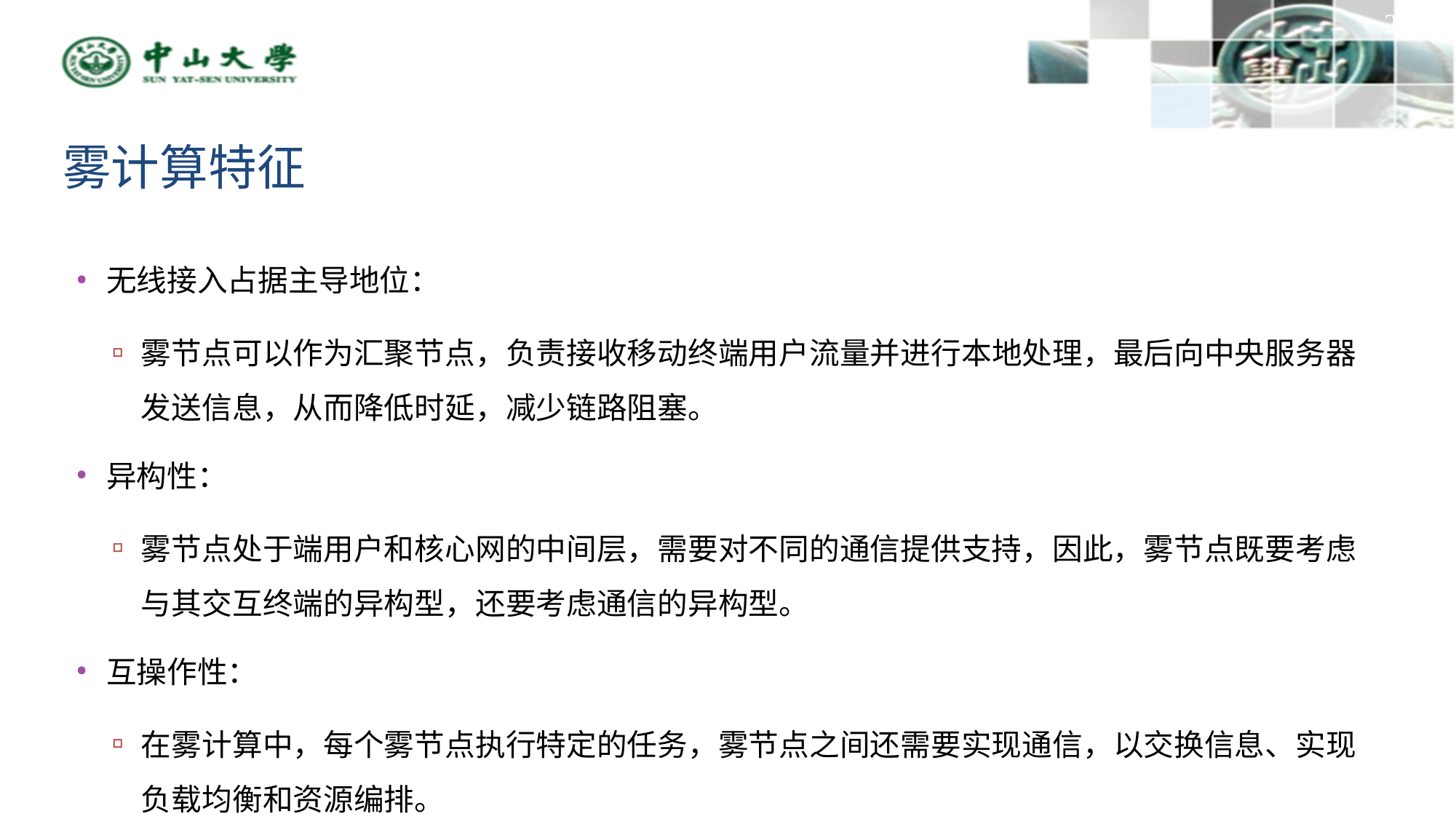

24
# 雾计算特征
无线接入占据主导地位：
雾节点可以作为汇聚节点，负责接收移动终端用户流量并进行本地处理，最后向中央服务器发送信息，从而降低时延，减少链路阻塞。
异构性：
雾节点处于端用户和核心网的中间层，需要对不同的通信提供支持，因此，雾节点既要考虑与其交互终端的异构型，还要考虑通信的异构型。
互操作性：
在雾计算中，每个雾节点执行特定的任务，雾节点之间还需要实现通信，以交换信息、实现负载均衡和资源编排。